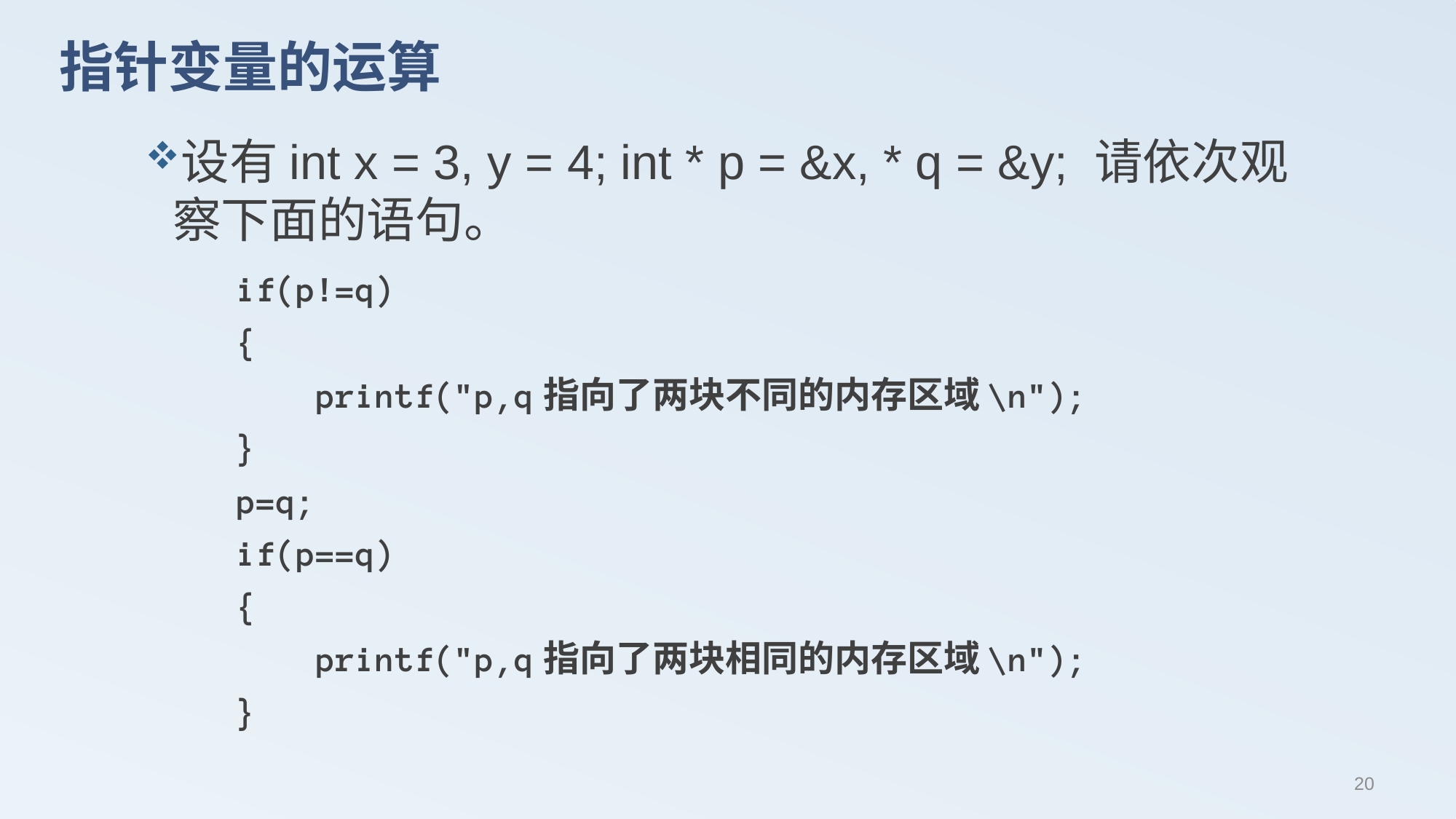

# 指针变量的运算
设有int x = 3, y = 4; int * p = &x, * q = &y; 请依次观察下面的语句。
if(p!=q)
{
    printf("p,q指向了两块不同的内存区域\n");
}
p=q;
if(p==q)
{
    printf("p,q指向了两块相同的内存区域\n");
}